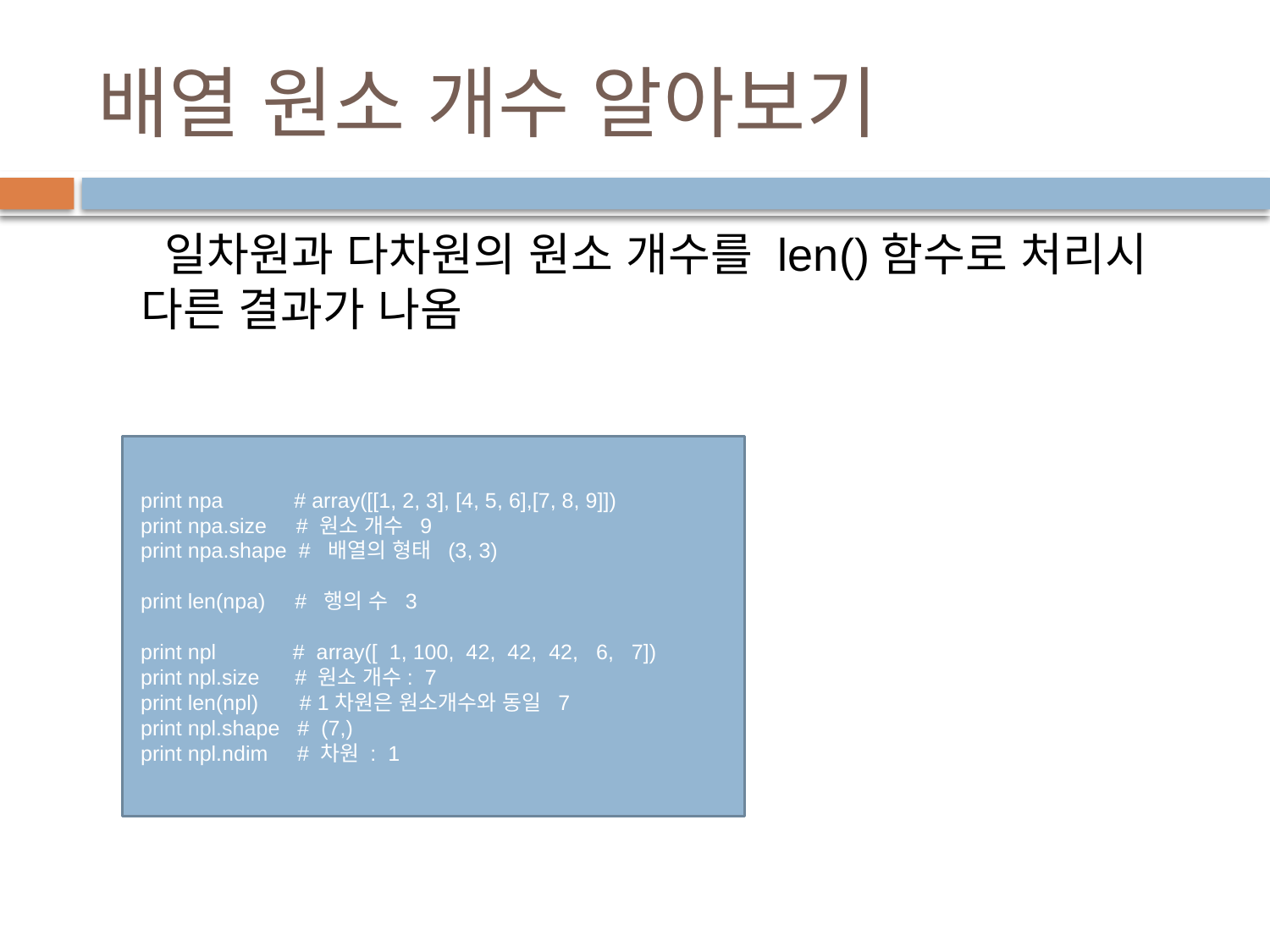

# 배열 원소 개수 알아보기
 일차원과 다차원의 원소 개수를 len()함수로 처리시 다른 결과가 나옴
 print npa            # array([[1, 2, 3], [4, 5, 6],[7, 8, 9]])
 print npa.size     # 원소 개수  9
 print npa.shape  #  배열의 형태  (3, 3)

 print len(npa)     #  행의 수  3

 print npl             #  array([  1, 100,  42,  42,  42,   6,   7])
 print npl.size      # 원소 개수:  7
 print len(npl)       # 1차원은 원소개수와 동일  7
 print npl.shape   #  (7,)
 print npl.ndim     # 차원 :  1